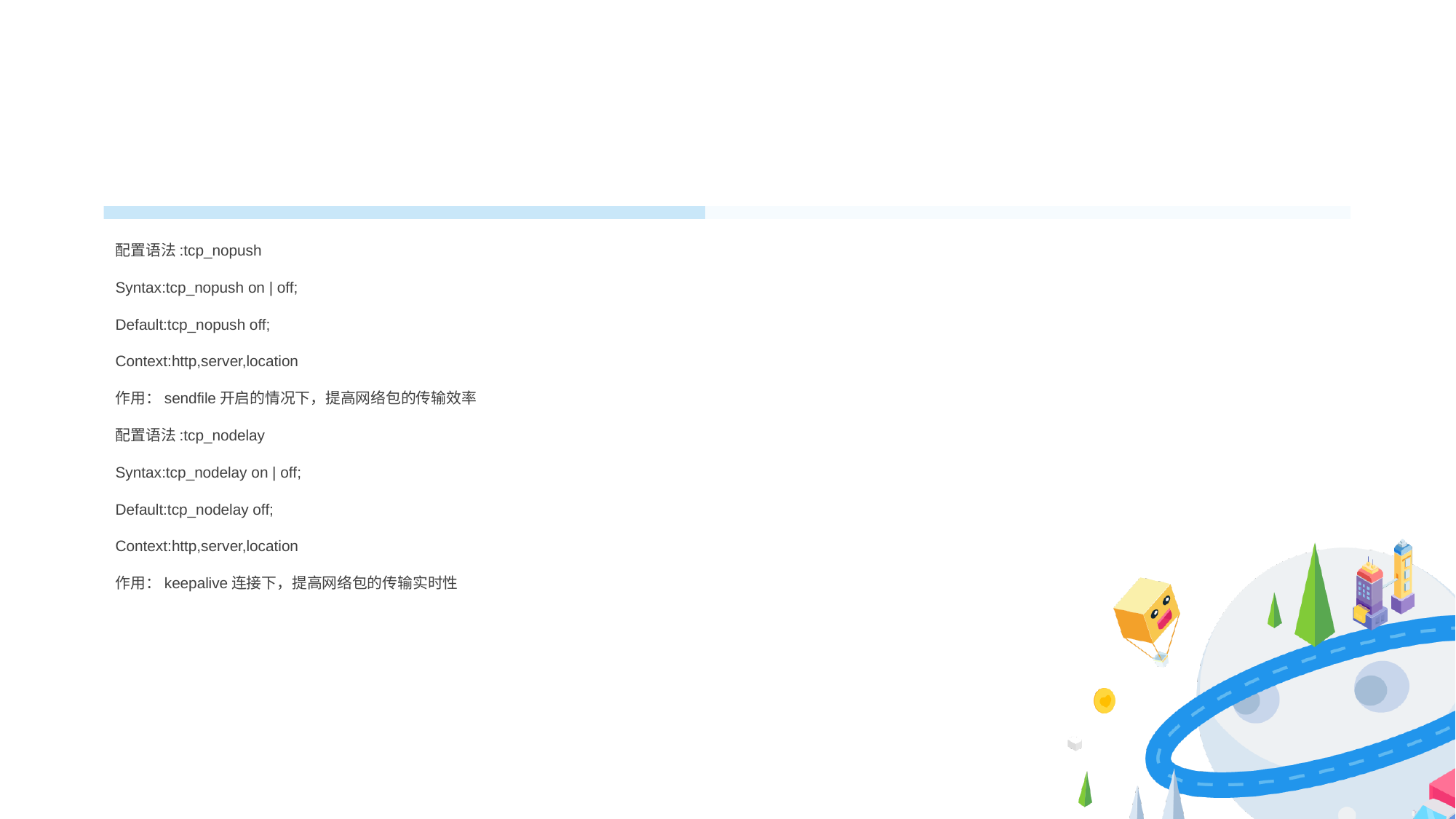

#
配置语法:tcp_nopush
Syntax:tcp_nopush on | off;
Default:tcp_nopush off;
Context:http,server,location
作用：sendfile开启的情况下，提高网络包的传输效率
配置语法:tcp_nodelay
Syntax:tcp_nodelay on | off;
Default:tcp_nodelay off;
Context:http,server,location
作用：keepalive连接下，提高网络包的传输实时性